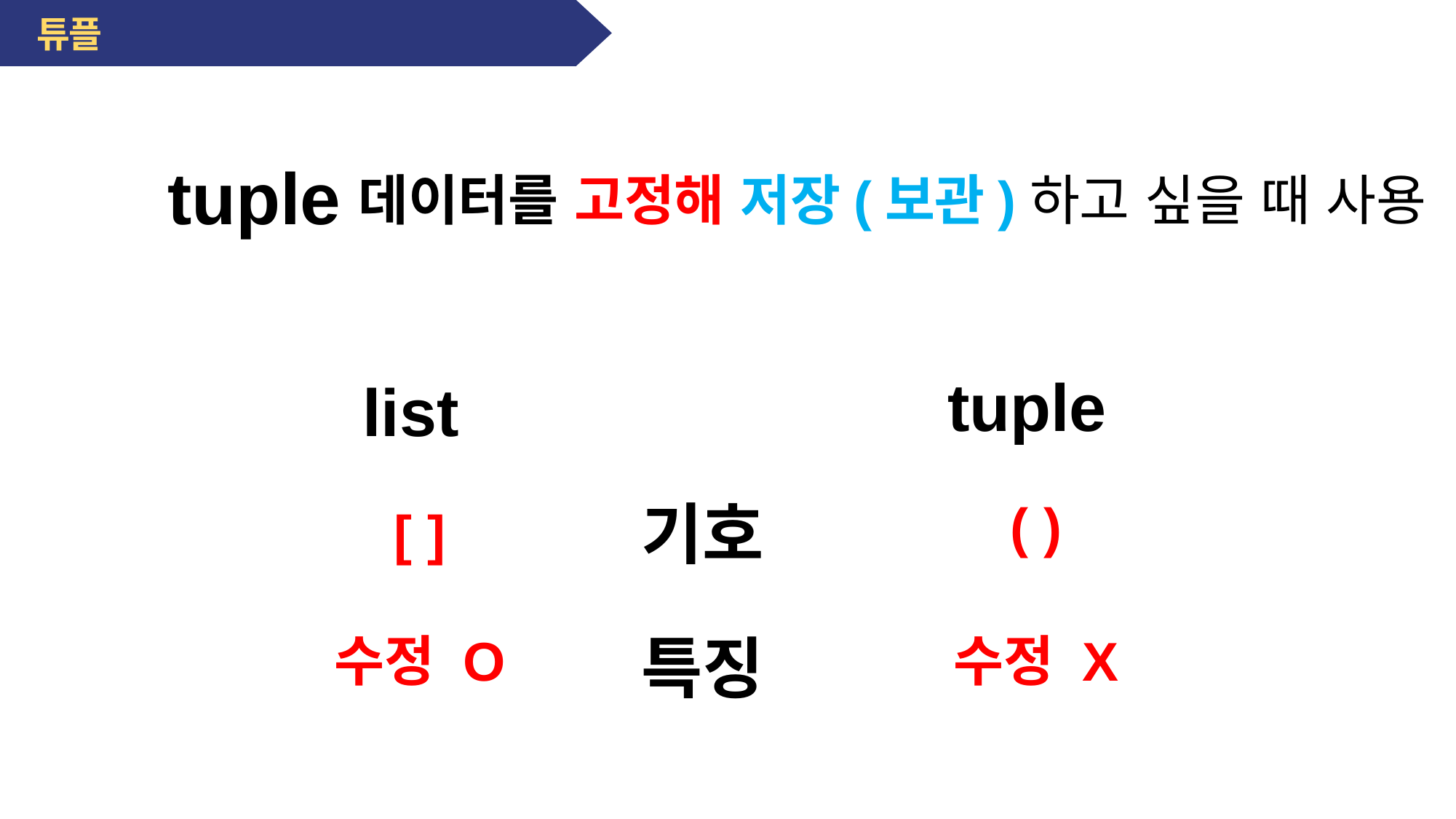

튜플
tuple
데이터를 고정해 저장(보관)하고 싶을 때 사용 !!
tuple
list
( )
기호
특징
[ ]
수정 O
수정 X